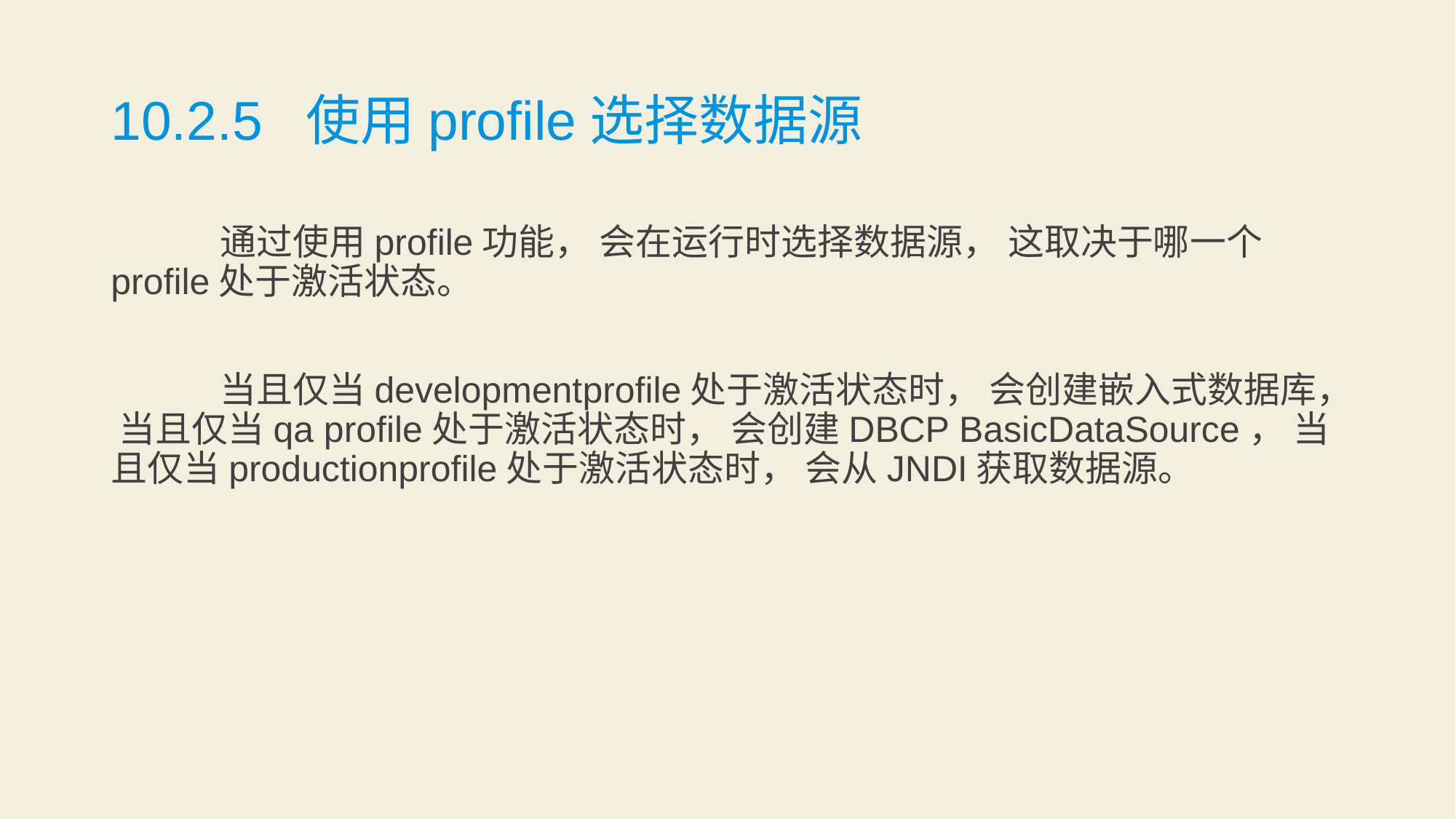

# 10.2.5  使用profile选择数据源
	通过使用profile功能， 会在运行时选择数据源， 这取决于哪一个profile处于激活状态。

	当且仅当developmentprofile处于激活状态时， 会创建嵌入式数据库， 当且仅当qa profile处于激活状态时， 会创建DBCP BasicDataSource， 当且仅当productionprofile处于激活状态时， 会从JNDI获取数据源。